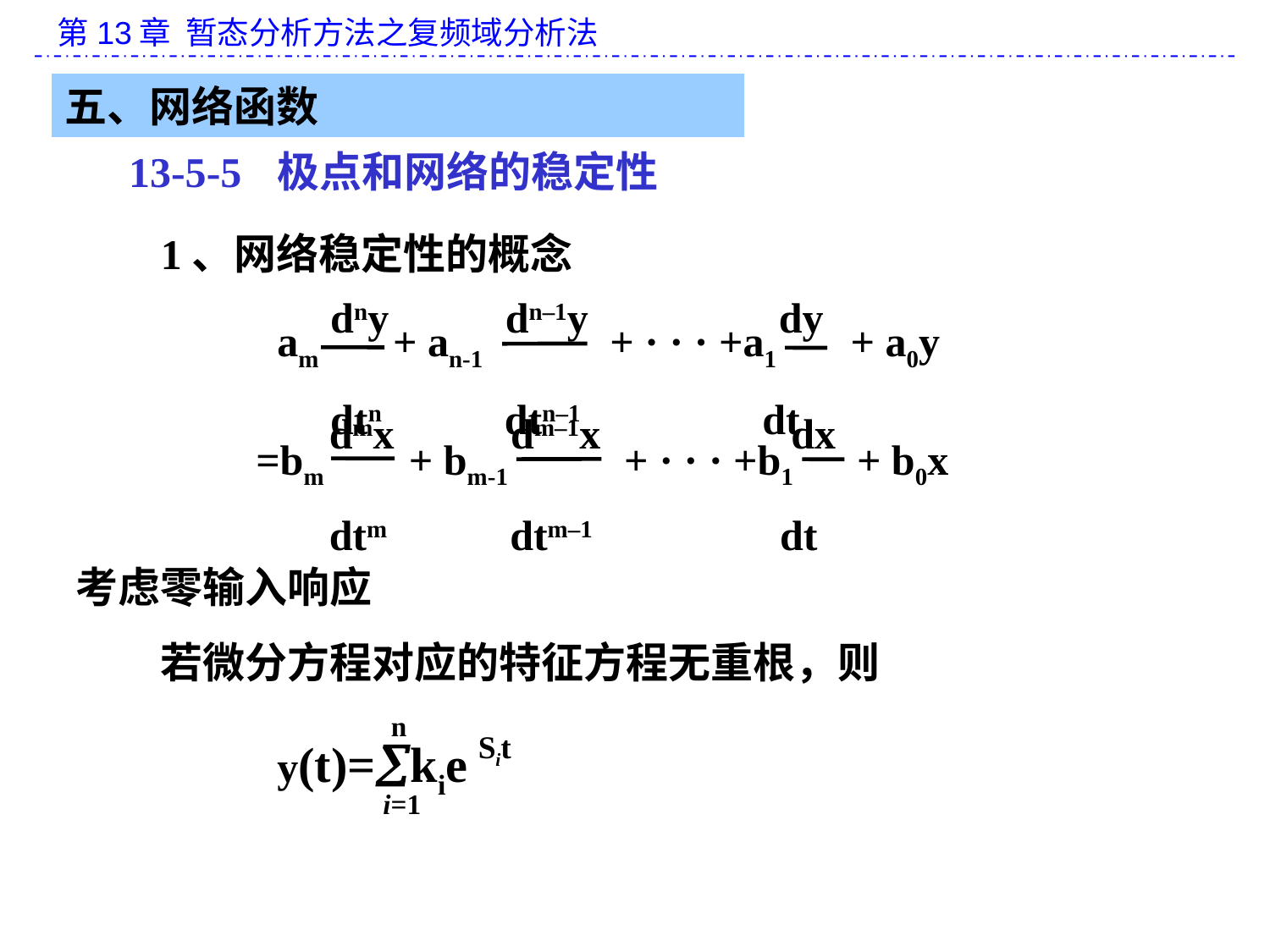

五、网络函数
13-5-5 极点和网络的稳定性
1、网络稳定性的概念
 dny           dn–1y                  dy
 dtn            dtn–1                          dt
am       + an-1            + · · · +a1       + a0y

dmx           dm–1x                  dx
dtm            dtm–1                        dt
=bm        + bm-1           + · · · +b1      + b0x

考虑零输入响应
若微分方程对应的特征方程无重根，则
n
Sit
y(t)=∑kie
i=1